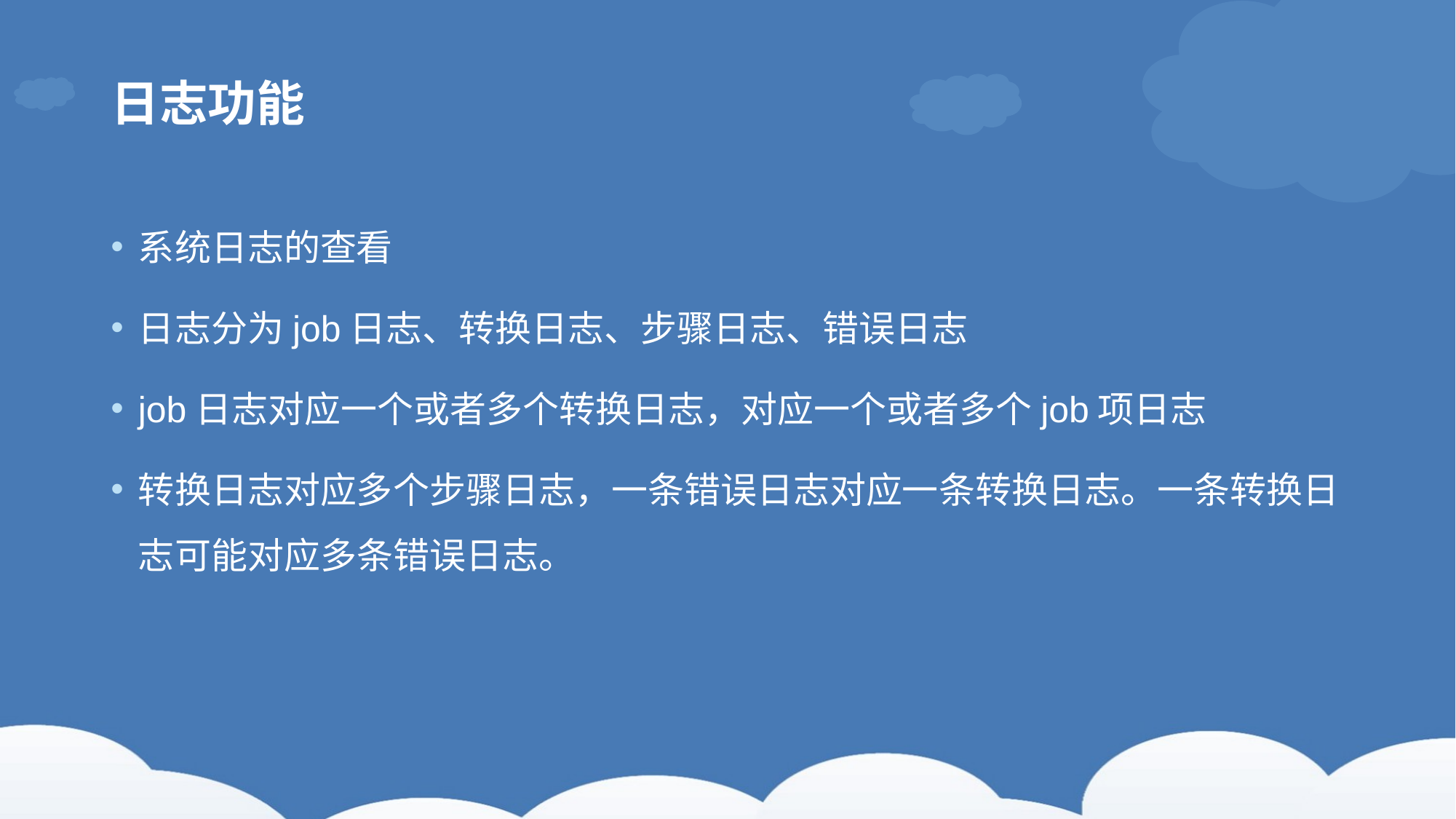

# 日志功能
系统日志的查看
日志分为job日志、转换日志、步骤日志、错误日志
job日志对应一个或者多个转换日志，对应一个或者多个job项日志
转换日志对应多个步骤日志，一条错误日志对应一条转换日志。一条转换日志可能对应多条错误日志。